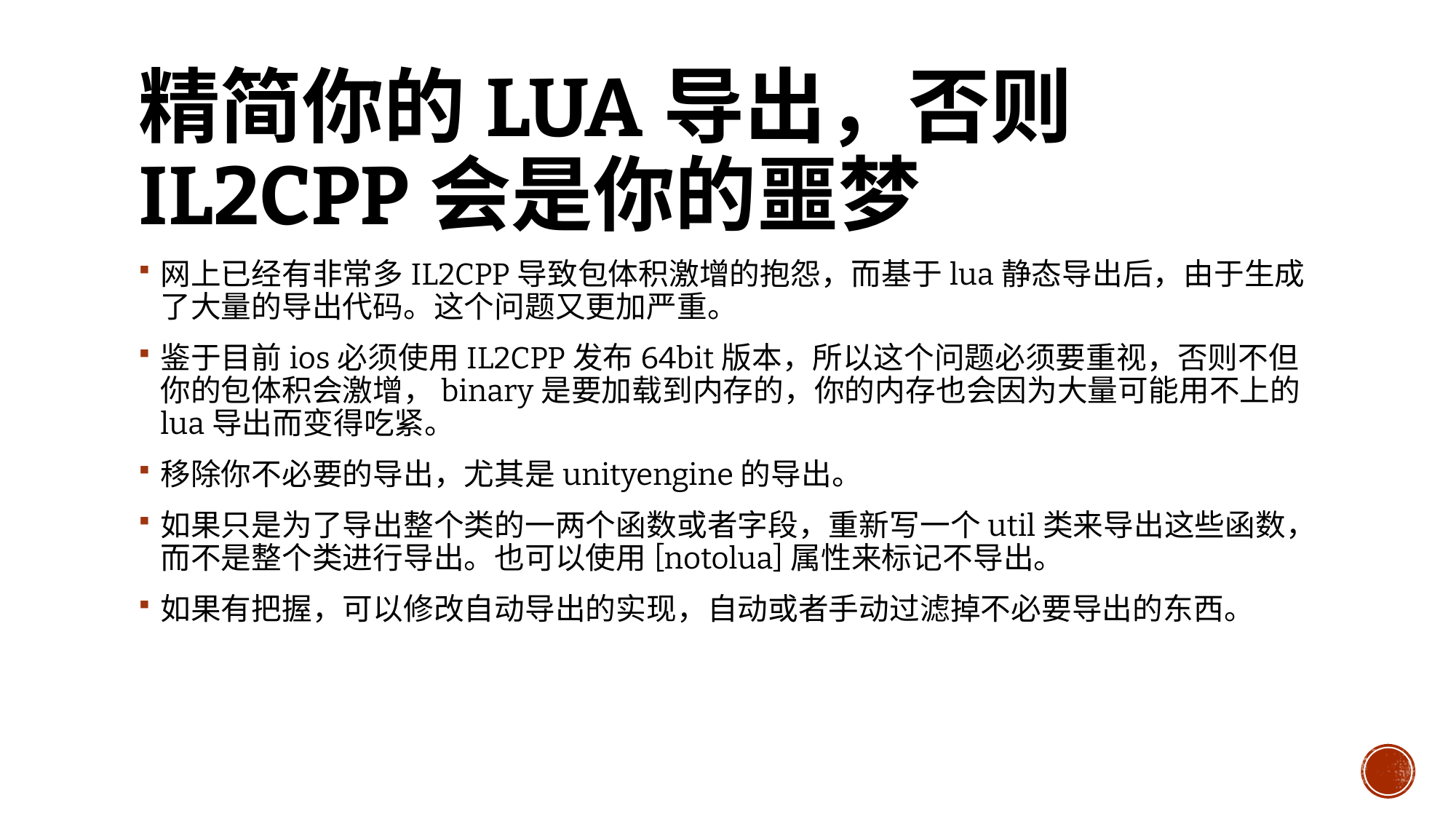

# 精简你的lua导出，否则IL2CPP会是你的噩梦
网上已经有非常多IL2CPP导致包体积激增的抱怨，而基于lua静态导出后，由于生成了大量的导出代码。这个问题又更加严重。
鉴于目前ios必须使用IL2CPP发布64bit版本，所以这个问题必须要重视，否则不但你的包体积会激增，binary是要加载到内存的，你的内存也会因为大量可能用不上的lua导出而变得吃紧。
移除你不必要的导出，尤其是unityengine的导出。
如果只是为了导出整个类的一两个函数或者字段，重新写一个util类来导出这些函数，而不是整个类进行导出。也可以使用[notolua]属性来标记不导出。
如果有把握，可以修改自动导出的实现，自动或者手动过滤掉不必要导出的东西。